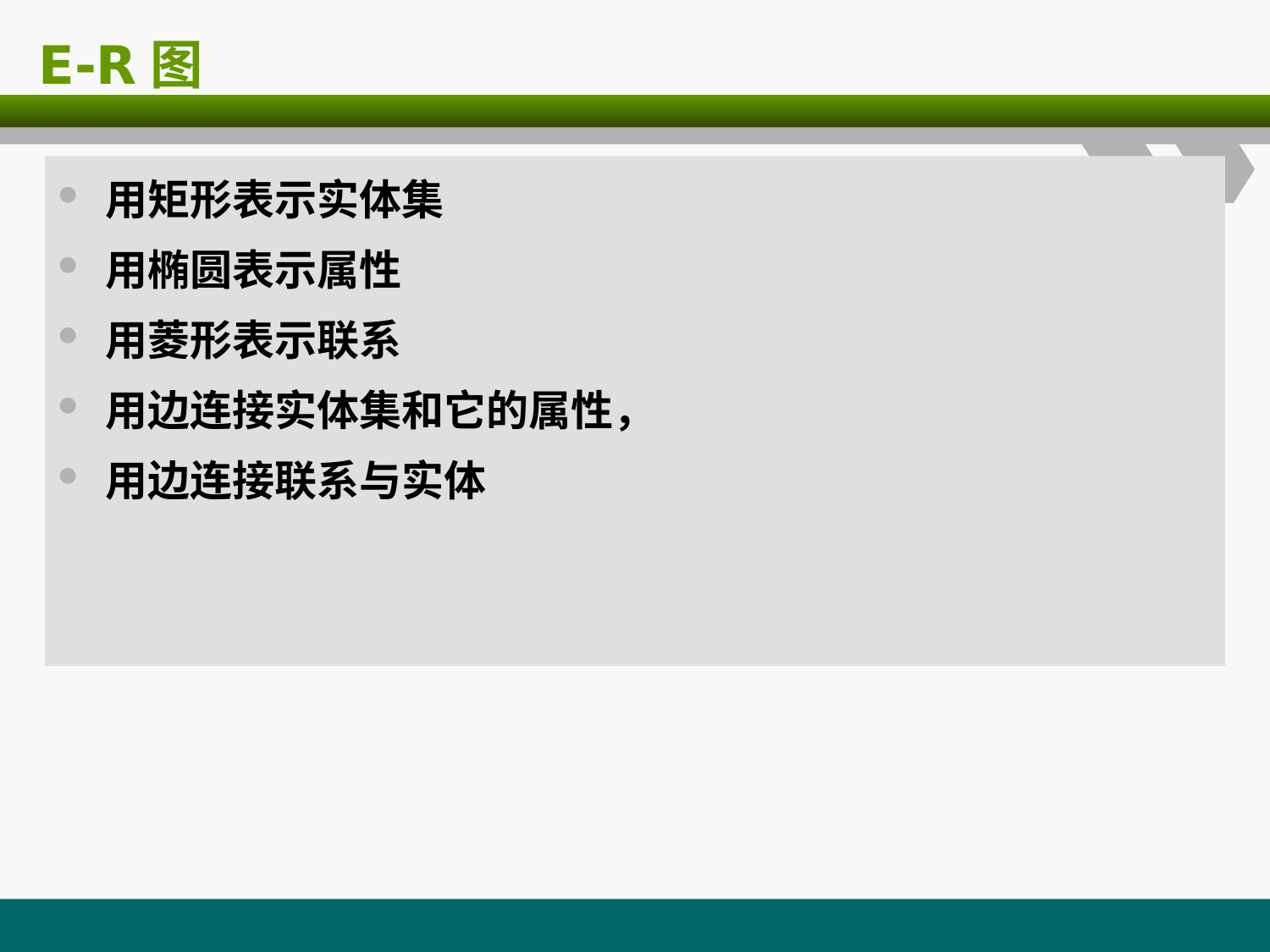

# E-R图
用矩形表示实体集
用椭圆表示属性
用菱形表示联系
用边连接实体集和它的属性，
用边连接联系与实体